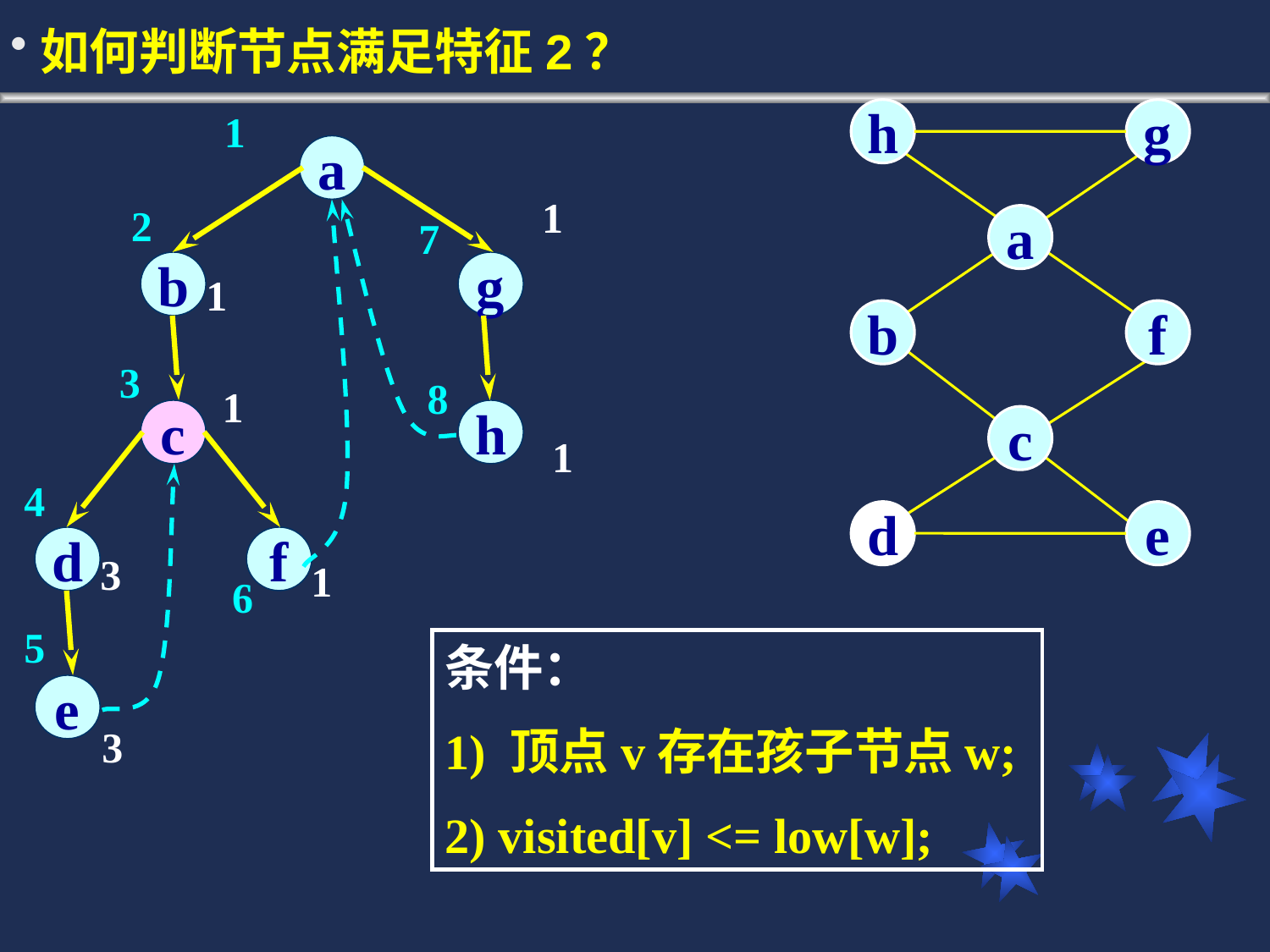

如何判断节点满足特征2？
h
g

a
b
f

c
d
e

1
a

1
2

7
b
g
1

3
8
1
c
h
1

4
d
f
3
1
6

5
e
3
条件：
1) 顶点v存在孩子节点w;
2) visited[v] <= low[w];